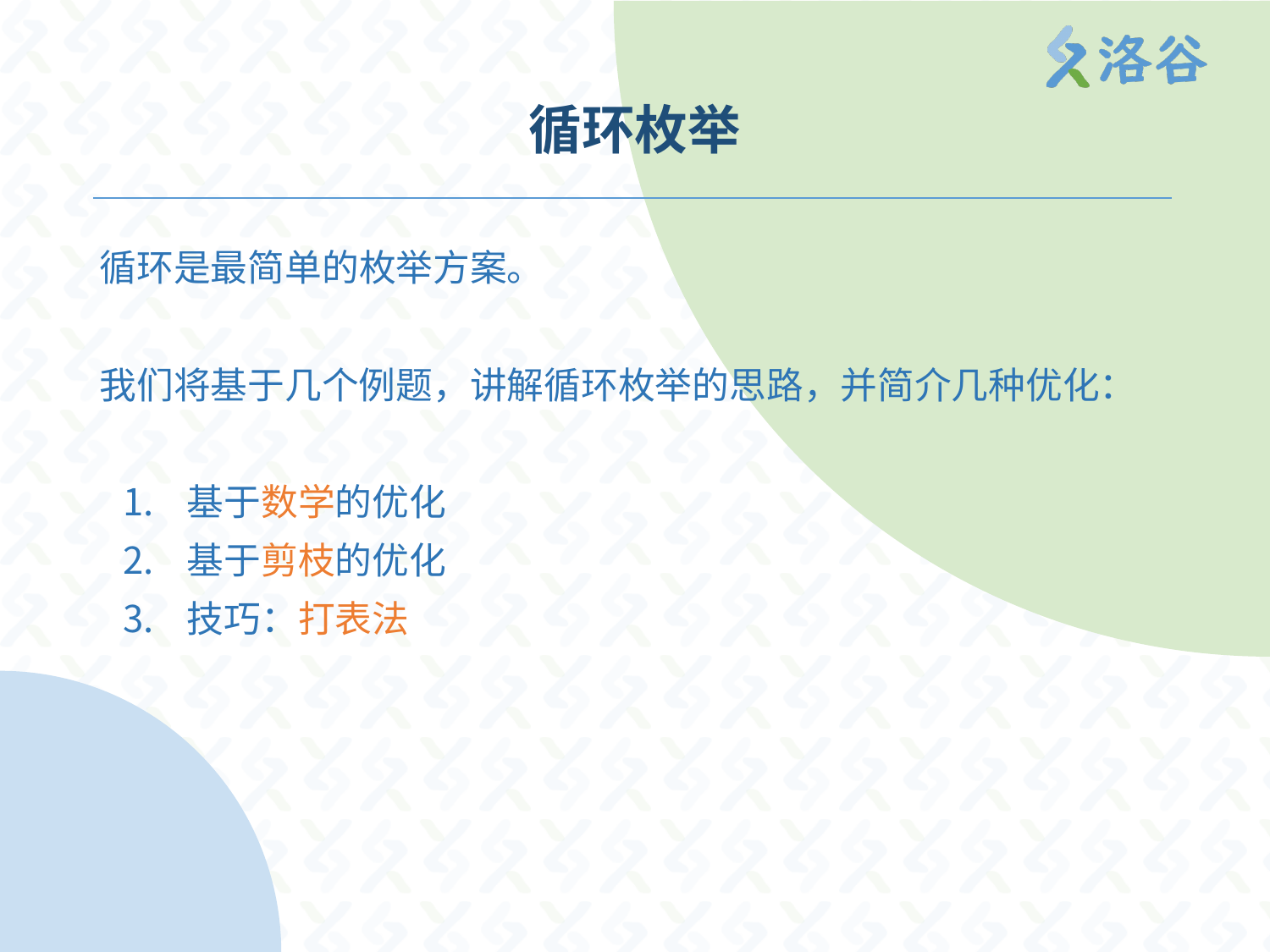

# 循环枚举
循环是最简单的枚举方案。

我们将基于几个例题，讲解循环枚举的思路，并简介几种优化：

基于数学的优化
基于剪枝的优化
技巧：打表法